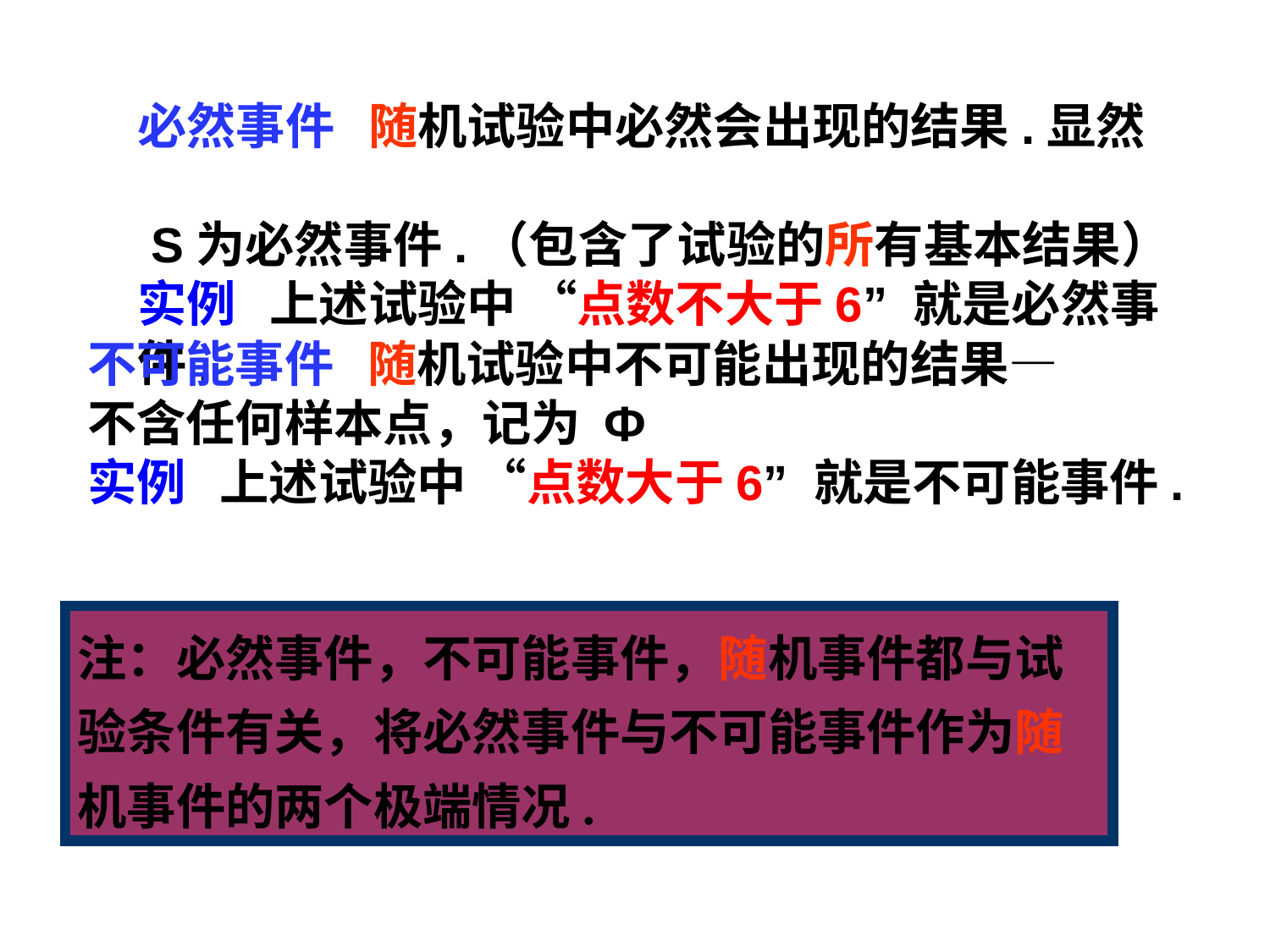

必然事件   随机试验中必然会出现的结果.显然
 S为必然事件.（包含了试验的所有基本结果）
实例   上述试验中 “点数不大于6” 就是必然事件.

不可能事件   随机试验中不可能出现的结果—
不含任何样本点，记为 Ф
实例   上述试验中 “点数大于6” 就是不可能事件.
注：必然事件，不可能事件，随机事件都与试验条件有关，将必然事件与不可能事件作为随机事件的两个极端情况.